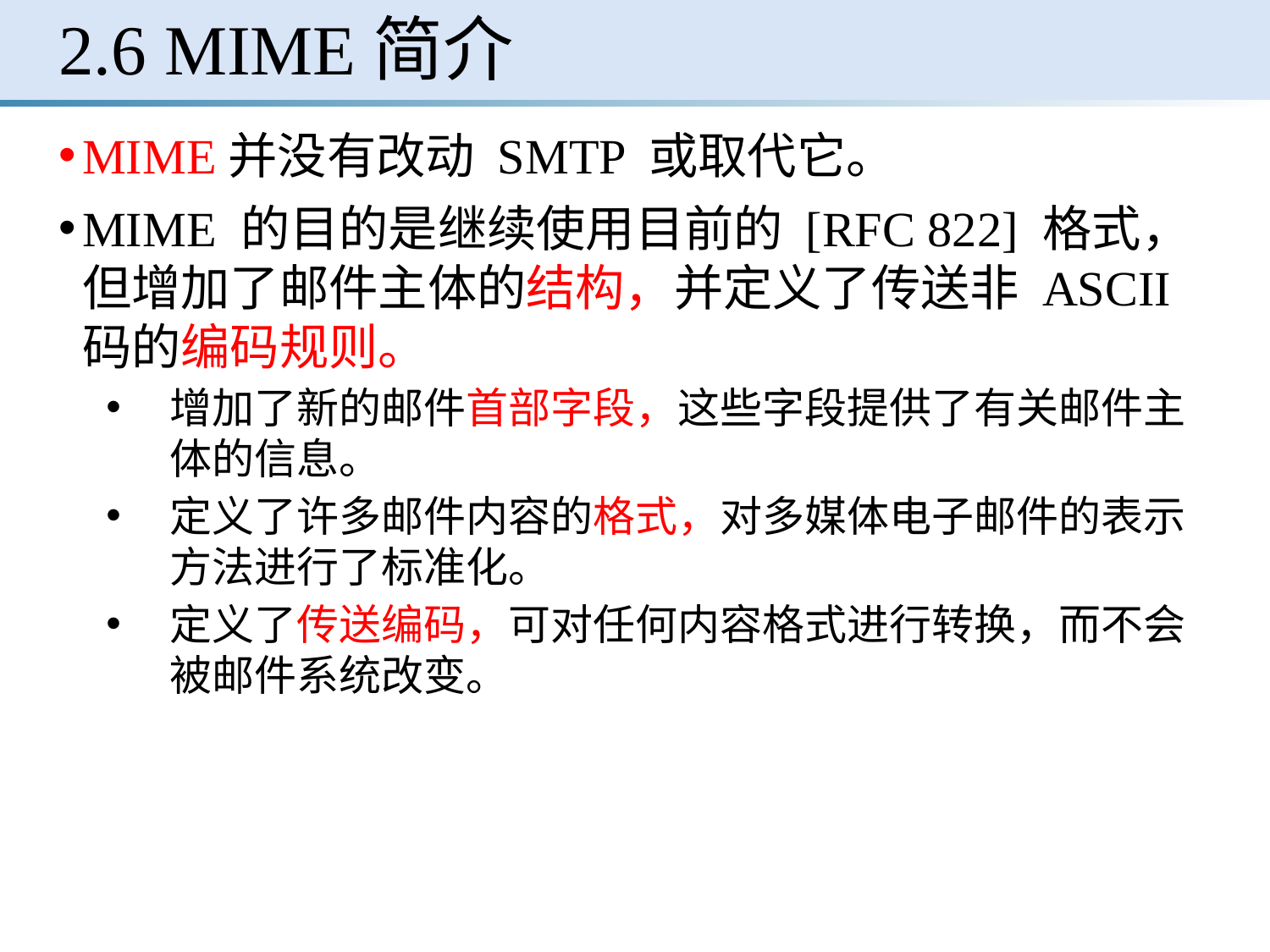

# 2.6 MIME简介
MIME并没有改动 SMTP 或取代它。
MIME 的目的是继续使用目前的 [RFC 822] 格式，但增加了邮件主体的结构，并定义了传送非 ASCII 码的编码规则。
增加了新的邮件首部字段，这些字段提供了有关邮件主体的信息。
定义了许多邮件内容的格式，对多媒体电子邮件的表示方法进行了标准化。
定义了传送编码，可对任何内容格式进行转换，而不会被邮件系统改变。